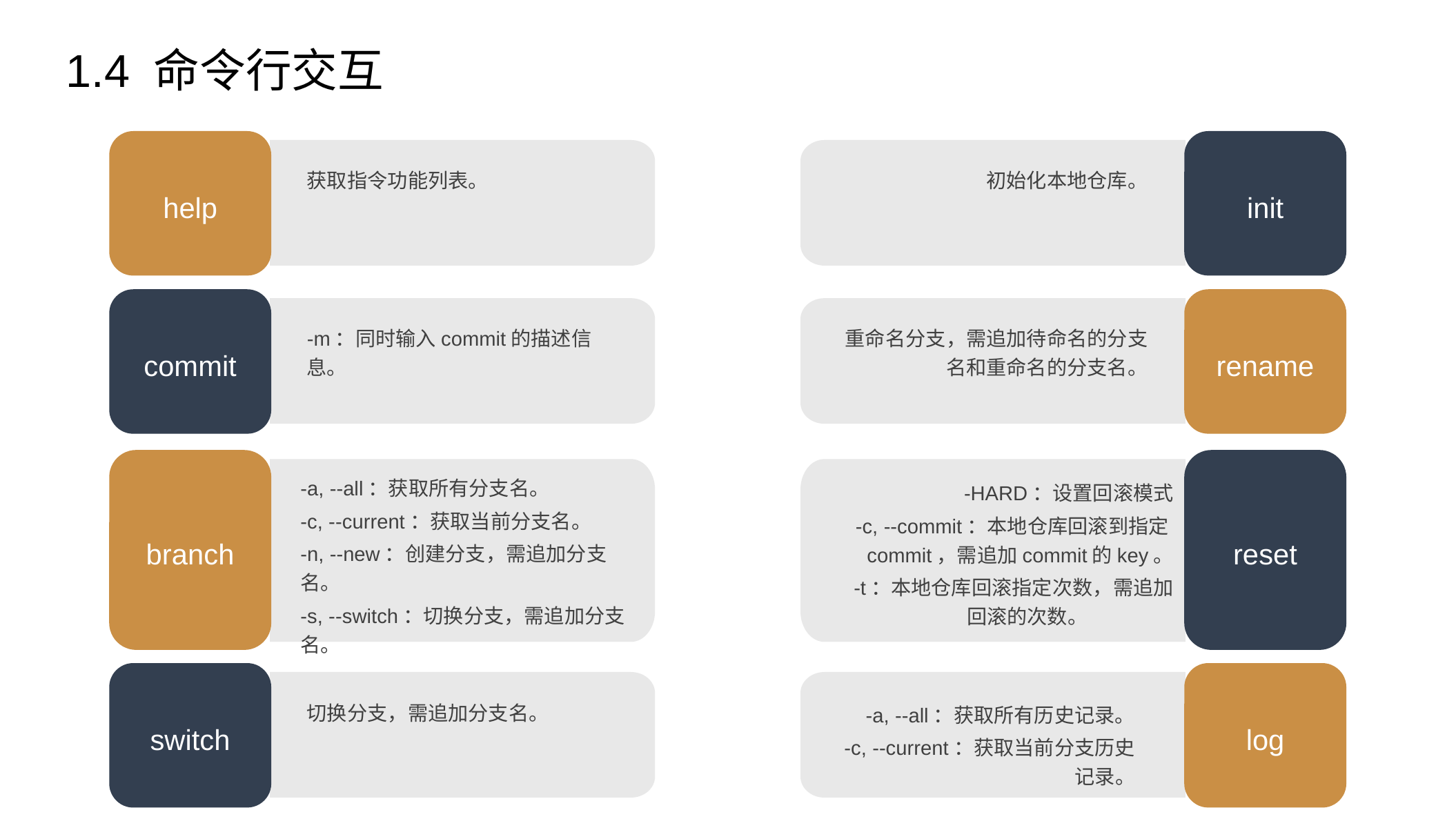

1.4 命令行交互
help
init

获取指令功能列表。
初始化本地仓库。
commit
rename

‐m：同时输入commit的描述信息。
重命名分支，需追加待命名的分支名和重命名的分支名。
branch
reset

‐a, ‐‐all：获取所有分支名。
‐c, ‐‐current：获取当前分支名。
‐n, ‐‐new：创建分支，需追加分支名。
‐s, ‐‐switch：切换分支，需追加分支名。
‐HARD：设置回滚模式
‐c, ‐‐commit：本地仓库回滚到指定commit，需追加commit的key。
‐t：本地仓库回滚指定次数，需追加回滚的次数。
switch
log

切换分支，需追加分支名。
‐a, ‐‐all：获取所有历史记录。
‐c, ‐‐current：获取当前分支历史记录。